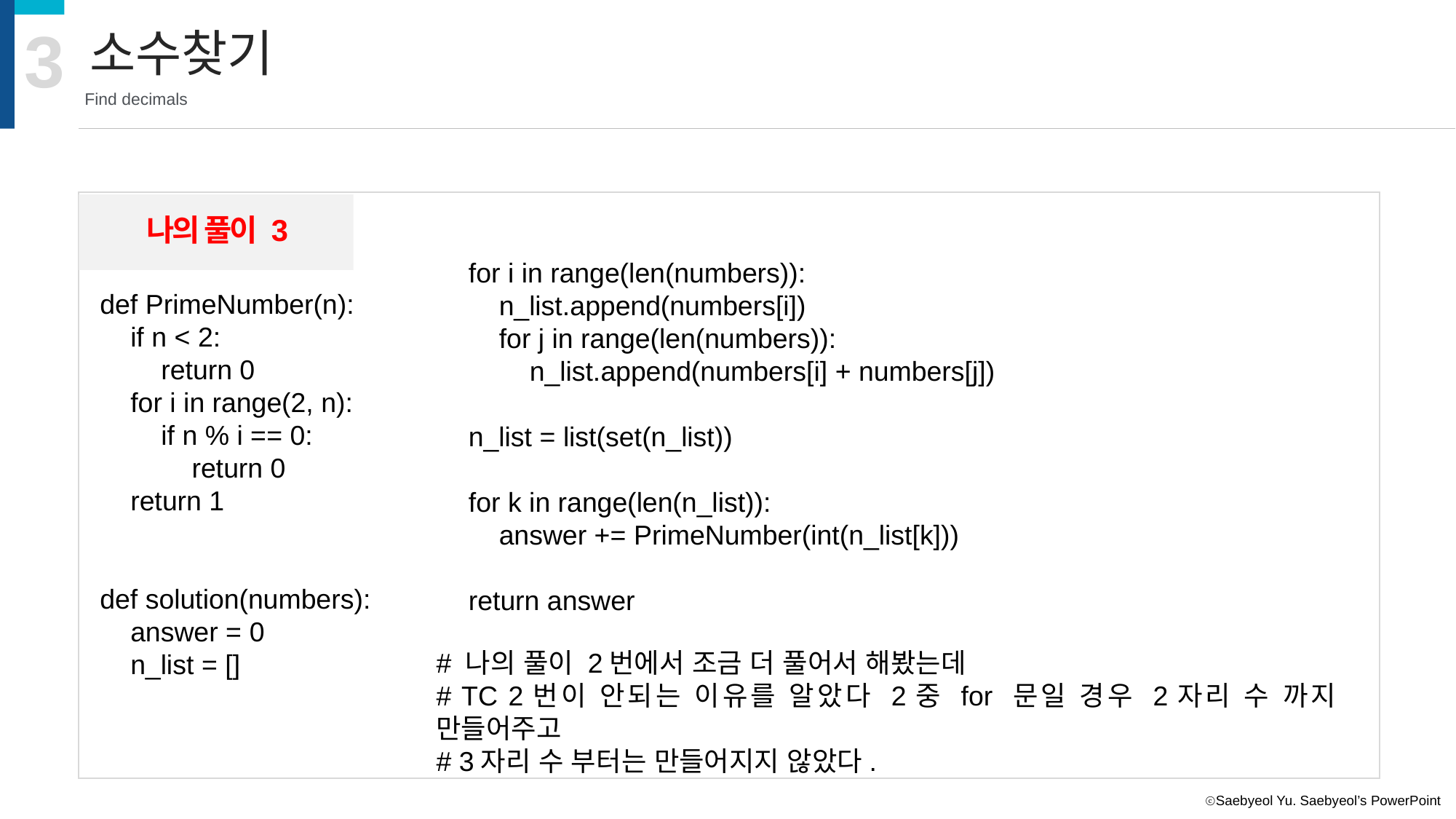

3
소수찾기
Find decimals

나의 풀이 3
    for i in range(len(numbers)):
        n_list.append(numbers[i])
        for j in range(len(numbers)):
            n_list.append(numbers[i] + numbers[j])

    n_list = list(set(n_list))

    for k in range(len(n_list)):
        answer += PrimeNumber(int(n_list[k]))

    return answer
def PrimeNumber(n):
    if n < 2:
        return 0
    for i in range(2, n):
        if n % i == 0:
            return 0
    return 1

def solution(numbers):
    answer = 0
    n_list = []
# 나의 풀이 2번에서 조금 더 풀어서 해봤는데
# TC 2번이 안되는 이유를 알았다 2중 for 문일 경우 2자리 수 까지 만들어주고
# 3자리 수 부터는 만들어지지 않았다.